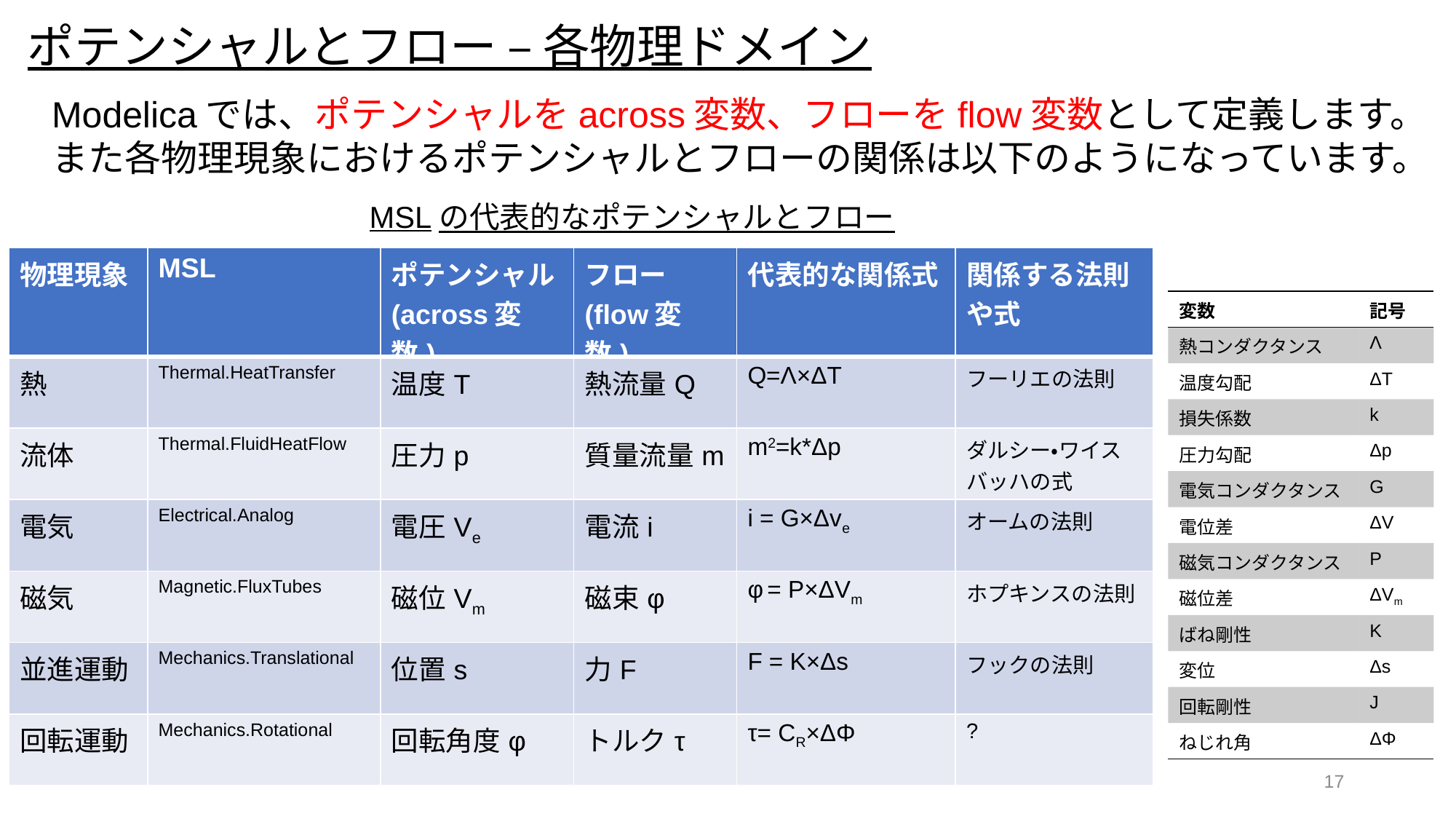

ポテンシャルとフロー – 各物理ドメイン
Modelicaでは、ポテンシャルをacross変数、フローをflow変数として定義します。
また各物理現象におけるポテンシャルとフローの関係は以下のようになっています。
MSLの代表的なポテンシャルとフロー
| 物理現象 | MSL | ポテンシャル (across変数) | フロー (flow変数) | 代表的な関係式 | 関係する法則や式 |
| --- | --- | --- | --- | --- | --- |
| 熱 | Thermal.HeatTransfer | 温度T | 熱流量Q | Q=Λ×ΔT | フーリエの法則 |
| 流体 | Thermal.FluidHeatFlow | 圧力p | 質量流量m | m2=k\*Δp | ダルシー・ワイスバッハの式 |
| 電気 | Electrical.Analog | 電圧Ve | 電流i | i = G×Δve | オームの法則 |
| 磁気 | Magnetic.FluxTubes | 磁位Vm | 磁束φ | φ = P×ΔVm | ホプキンスの法則 |
| 並進運動 | Mechanics.Translational | 位置s | 力F | F = K×Δs | フックの法則 |
| 回転運動 | Mechanics.Rotational | 回転角度φ | トルクτ | τ= CR×ΔΦ | ? |
| 変数 | 記号 |
| --- | --- |
| 熱コンダクタンス | Λ |
| 温度勾配 | ΔT |
| 損失係数 | k |
| 圧力勾配 | Δp |
| 電気コンダクタンス | G |
| 電位差 | ΔV |
| 磁気コンダクタンス | P |
| 磁位差 | ΔVm |
| ばね剛性 | K |
| 変位 | Δs |
| 回転剛性 | J |
| ねじれ角 | ΔΦ |
17